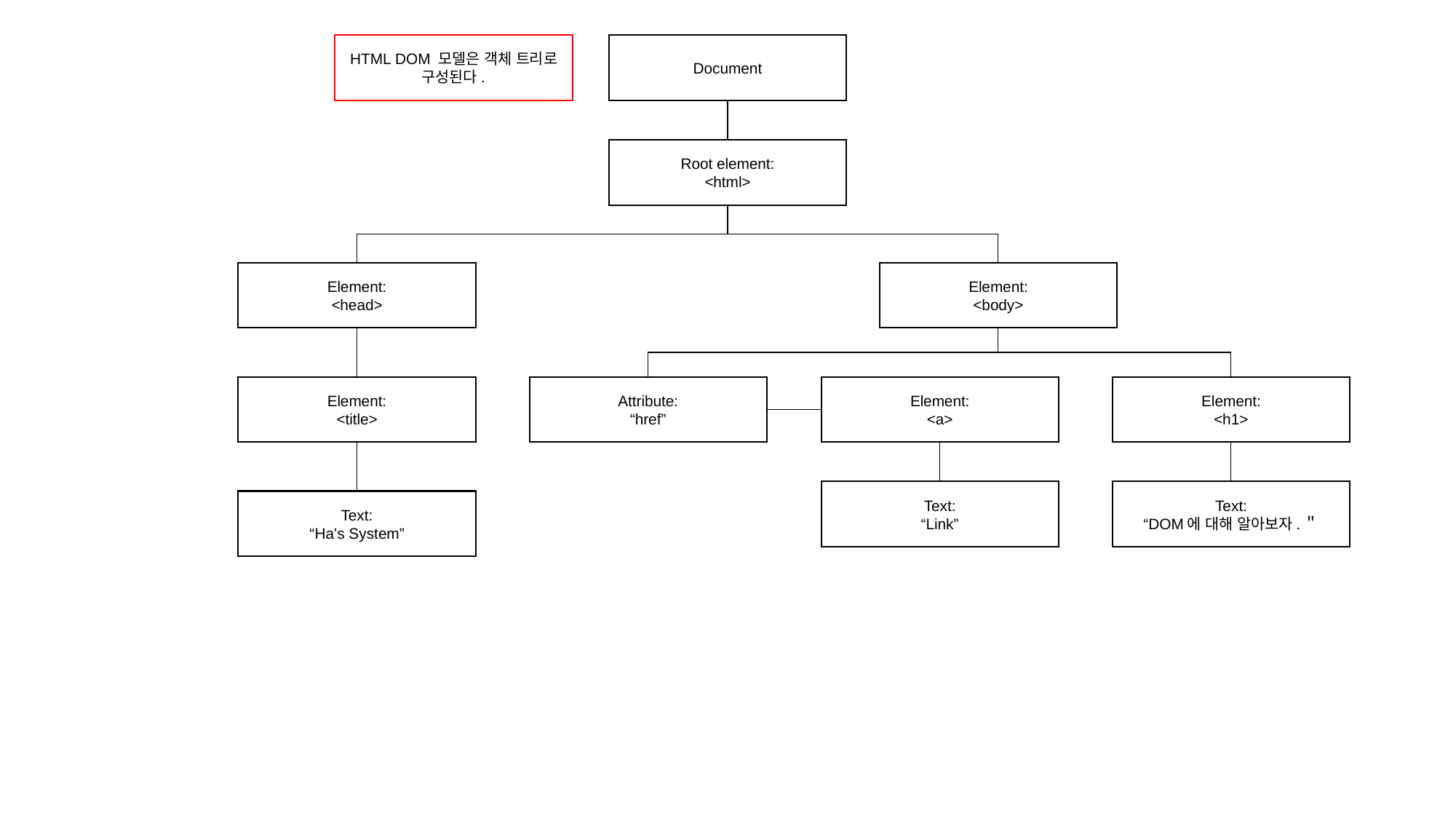

HTML DOM 모델은 객체 트리로 구성된다.
Document
Root element:
<html>
Element:
<head>
Element:
<body>
Element:
<a>
Element:
<h1>
Attribute:
“href”
Element:
<title>
Text:
“Link”
Text:
“DOM에 대해 알아보자.＂
Text:
“Ha’s System”